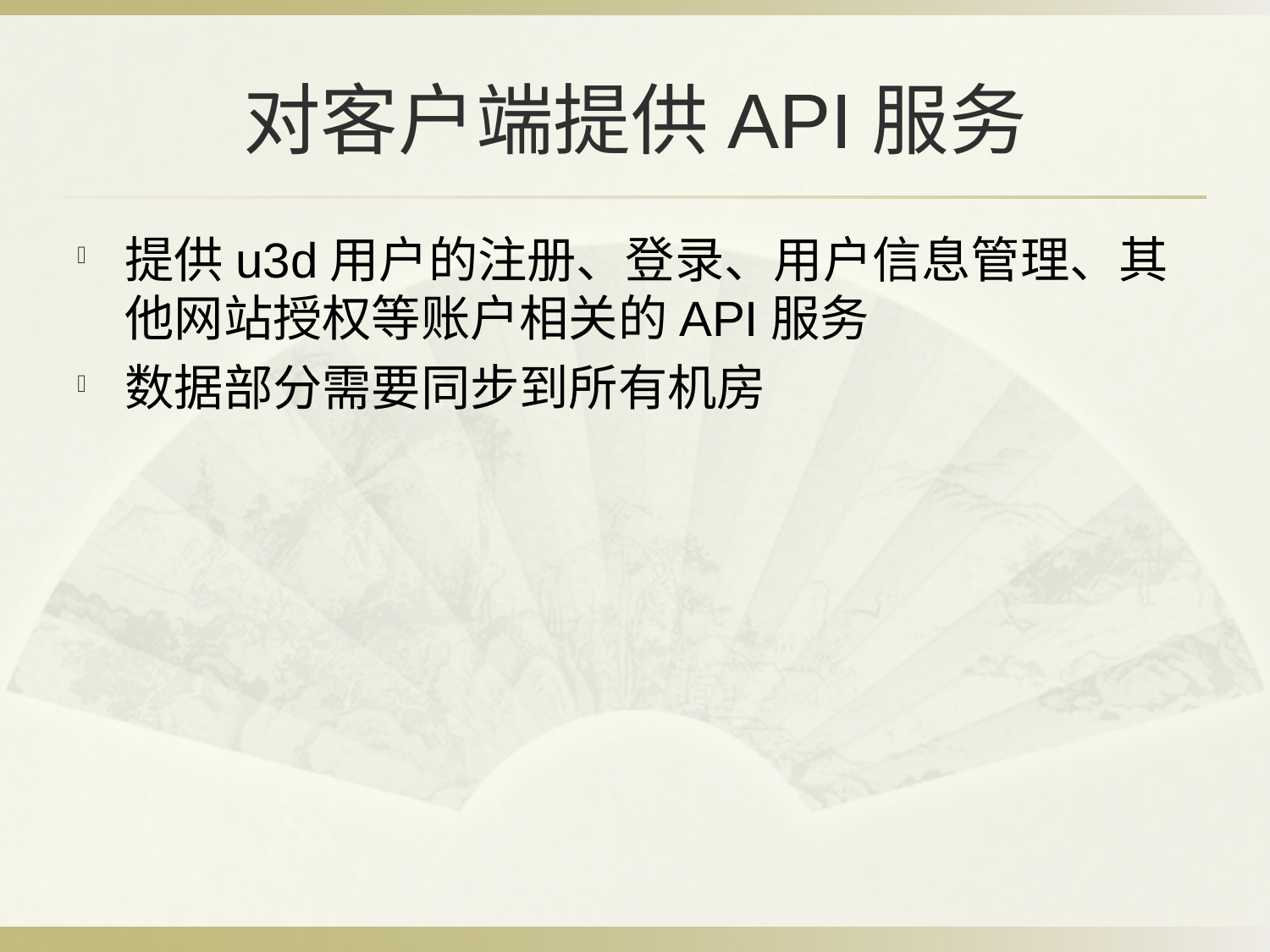

# 对客户端提供API服务
提供u3d用户的注册、登录、用户信息管理、其他网站授权等账户相关的API服务
数据部分需要同步到所有机房